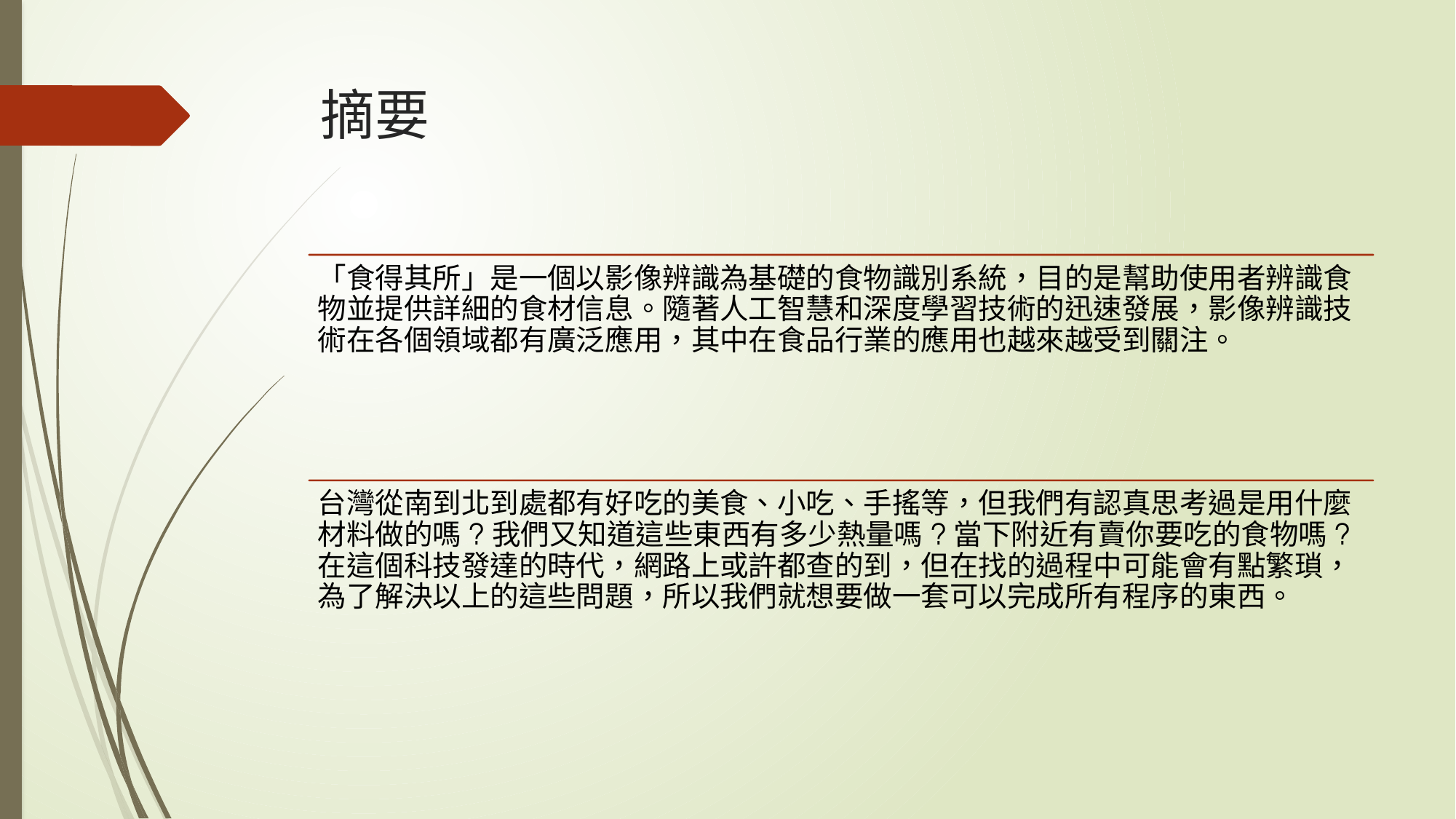

# 摘要
「食得其所」是一個以影像辨識為基礎的食物識別系統，目的是幫助使用者辨識食物並提供詳細的食材信息。隨著人工智慧和深度學習技術的迅速發展，影像辨識技術在各個領域都有廣泛應用，其中在食品行業的應用也越來越受到關注。
台灣從南到北到處都有好吃的美食、小吃、手搖等，但我們有認真思考過是用什麼材料做的嗎?我們又知道這些東西有多少熱量嗎?當下附近有賣你要吃的食物嗎?在這個科技發達的時代，網路上或許都查的到，但在找的過程中可能會有點繁瑣，為了解決以上的這些問題，所以我們就想要做一套可以完成所有程序的東西。